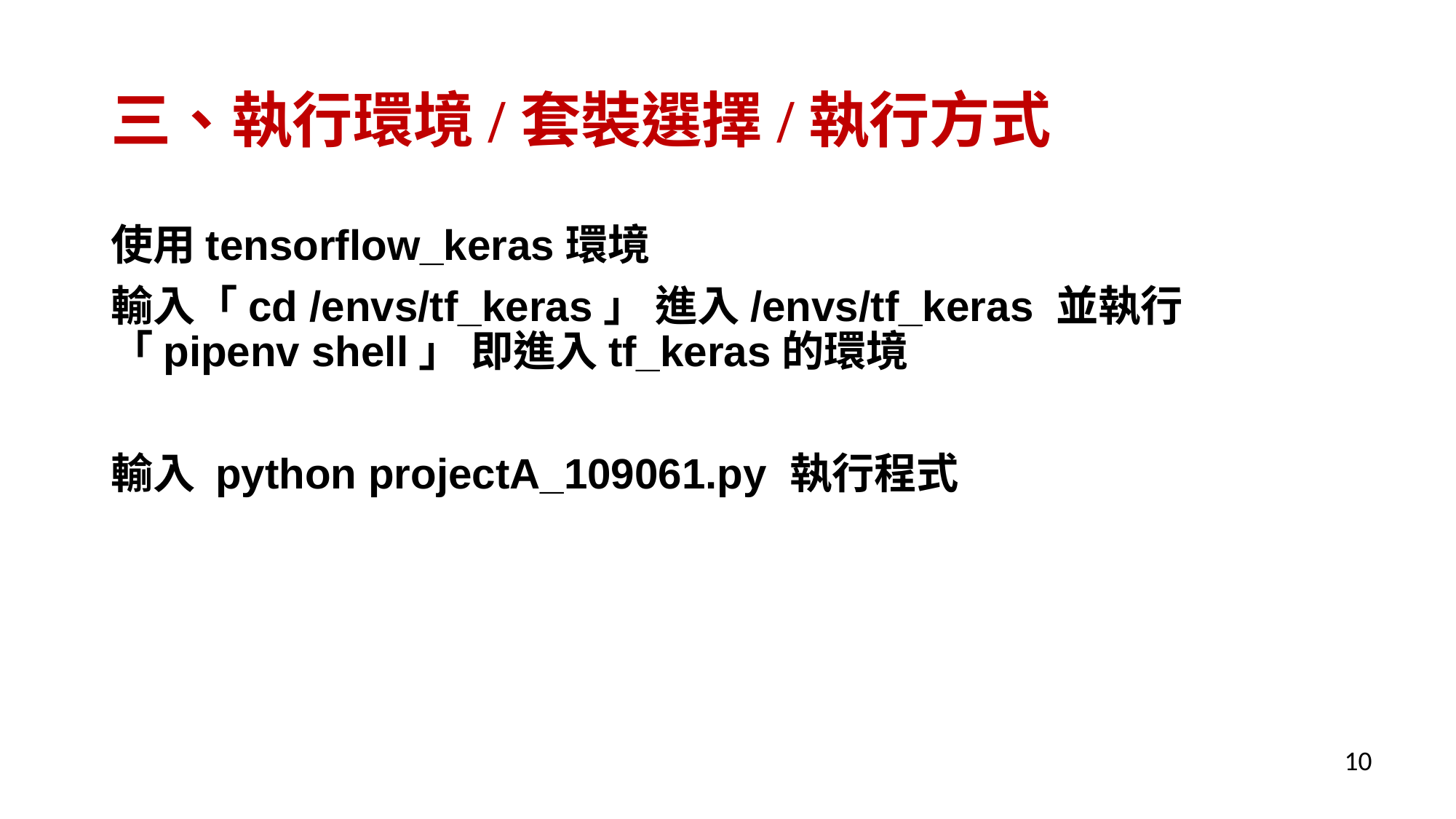

# 三、執行環境/套裝選擇/執行方式
使用tensorflow_keras環境
輸入「cd /envs/tf_keras」 進入/envs/tf_keras 並執行「pipenv shell」 即進入tf_keras的環境

輸入 python projectA_109061.py 執行程式